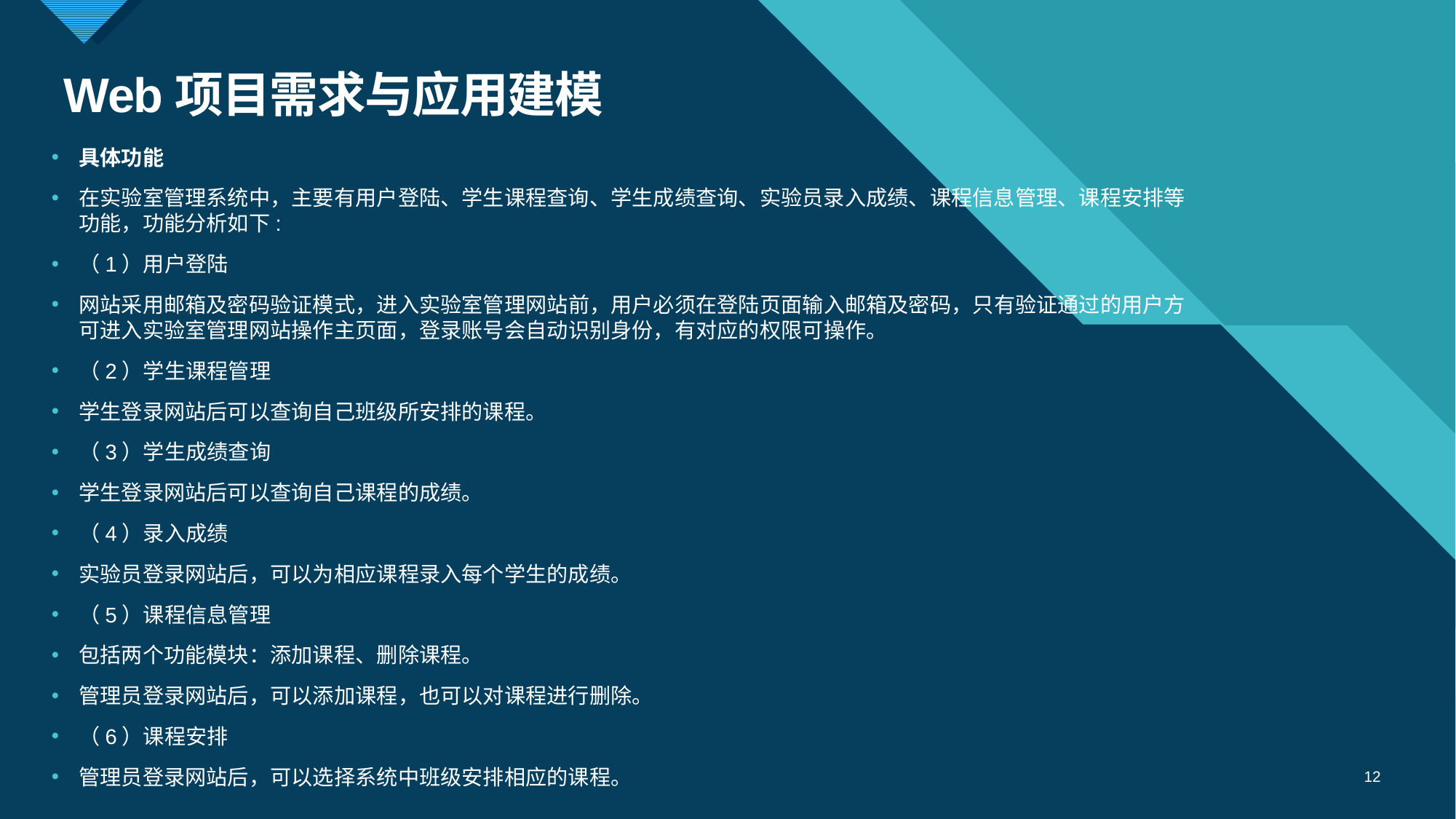

# Web项目需求与应用建模
具体功能
在实验室管理系统中，主要有用户登陆、学生课程查询、学生成绩查询、实验员录入成绩、课程信息管理、课程安排等功能，功能分析如下:
（1）用户登陆
网站采用邮箱及密码验证模式，进入实验室管理网站前，用户必须在登陆页面输入邮箱及密码，只有验证通过的用户方可进入实验室管理网站操作主页面，登录账号会自动识别身份，有对应的权限可操作。
（2）学生课程管理
学生登录网站后可以查询自己班级所安排的课程。
（3）学生成绩查询
学生登录网站后可以查询自己课程的成绩。
（4）录入成绩
实验员登录网站后，可以为相应课程录入每个学生的成绩。
（5）课程信息管理
包括两个功能模块：添加课程、删除课程。
管理员登录网站后，可以添加课程，也可以对课程进行删除。
（6）课程安排
管理员登录网站后，可以选择系统中班级安排相应的课程。
12